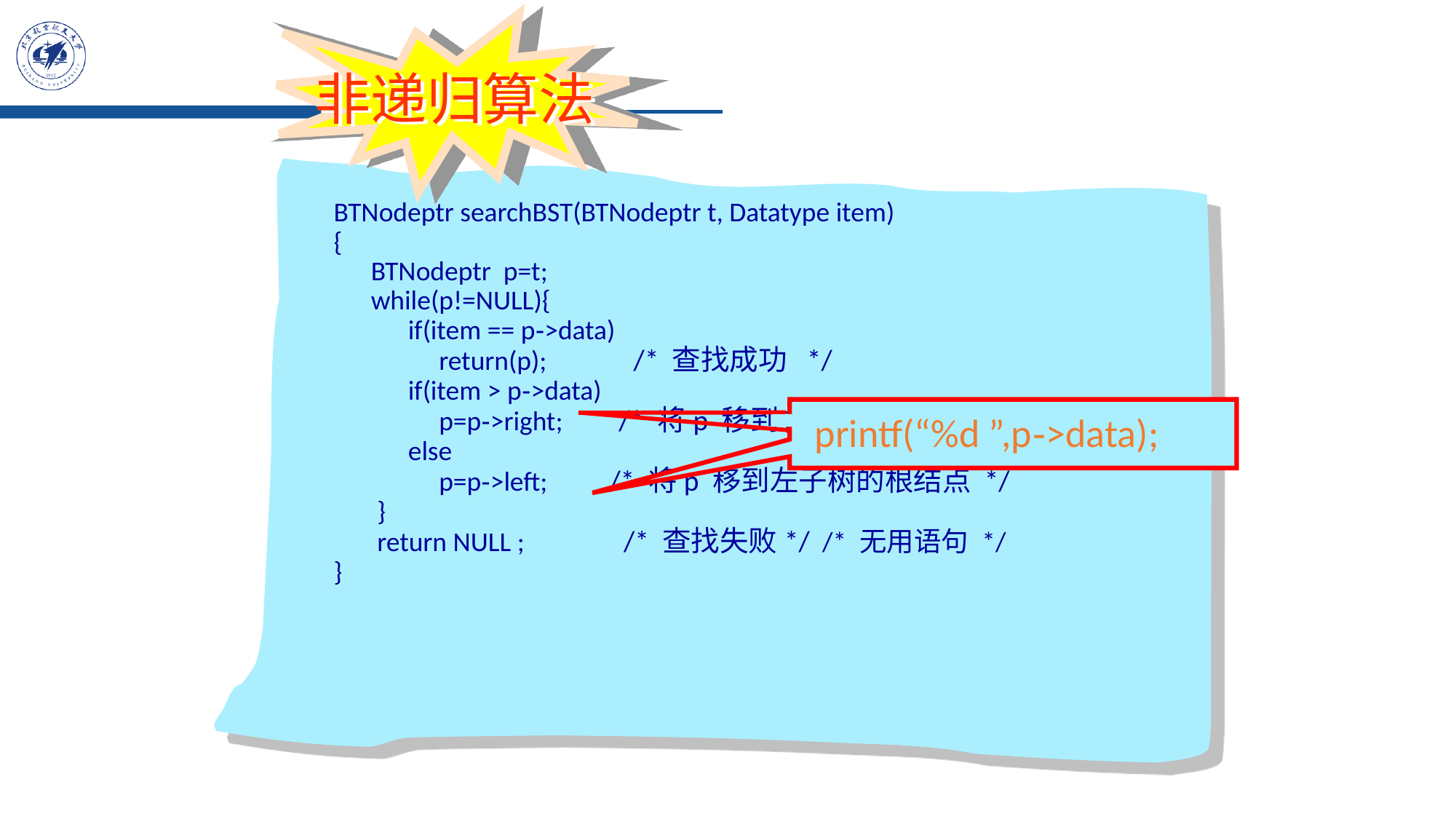

非递归算法

BTNodeptr searchBST(BTNodeptr t, Datatype item)
{
      BTNodeptr  p=t;
      while(p!=NULL){
            if(item == p->data)
                 return(p);              /* 查找成功  */
            if(item > p->data)
                 p=p->right;         /* 将p 移到右子树的根结点 */
            else
                 p=p->left;          /* 将p 移到左子树的根结点 */
       }
       return NULL ;                /* 查找失败*/  /* 无用语句 */
}

printf(“%d ”,p->data);